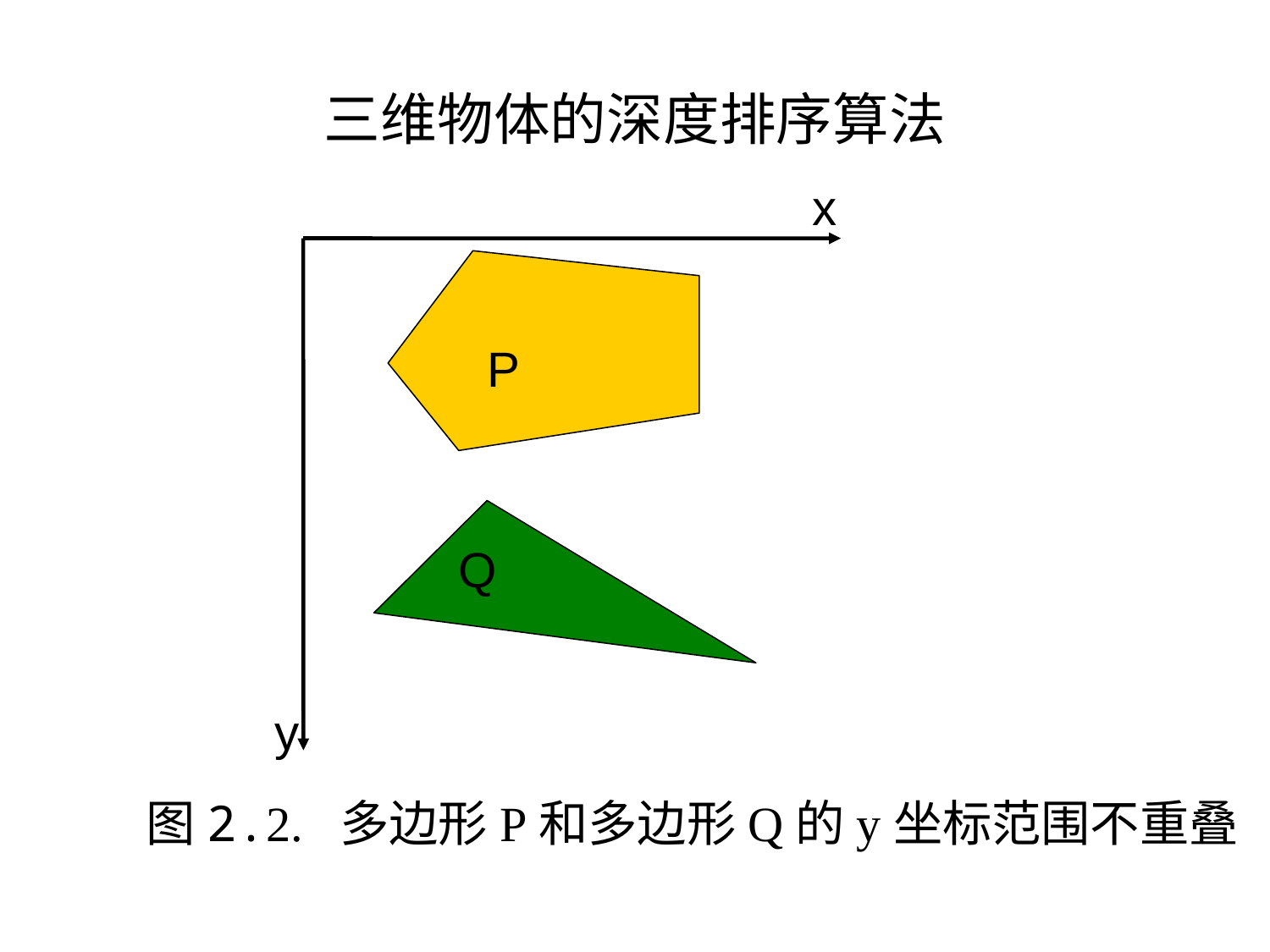

# 三维物体的深度排序算法
x

P

Q
y
图2.2.  多边形P和多边形Q的y坐标范围不重叠